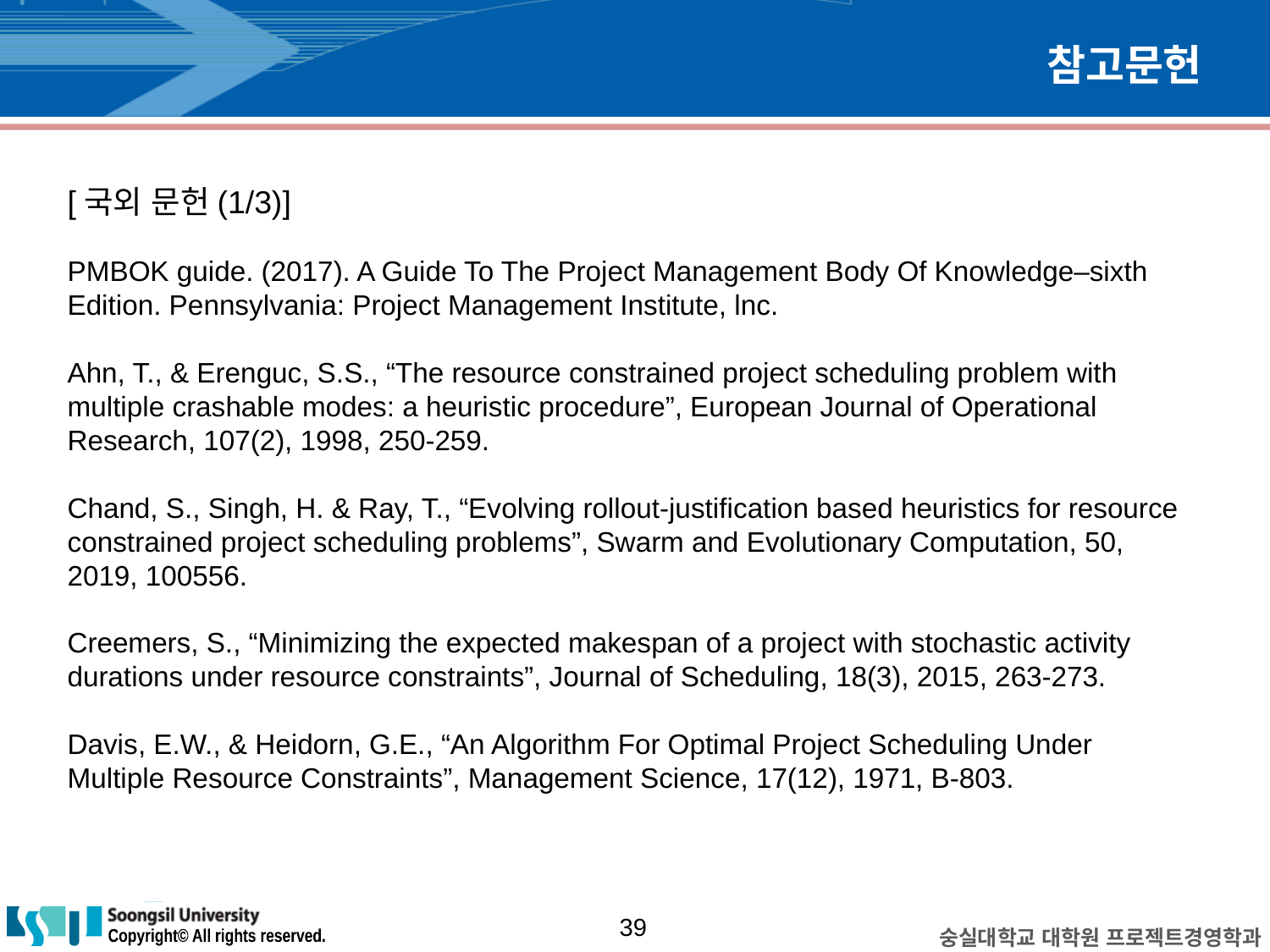

# 참고문헌
[국외 문헌(1/3)]

PMBOK guide. (2017). A Guide To The Project Management Body Of Knowledge–sixth Edition. Pennsylvania: Project Management Institute, lnc.

Ahn, T., & Erenguc, S.S., “The resource constrained project scheduling problem with multiple crashable modes: a heuristic procedure”, European Journal of Operational Research, 107(2), 1998, 250-259.

Chand, S., Singh, H. & Ray, T., “Evolving rollout-justification based heuristics for resource constrained project scheduling problems”, Swarm and Evolutionary Computation, 50, 2019, 100556.

Creemers, S., “Minimizing the expected makespan of a project with stochastic activity durations under resource constraints”, Journal of Scheduling, 18(3), 2015, 263-273.

Davis, E.W., & Heidorn, G.E., “An Algorithm For Optimal Project Scheduling Under Multiple Resource Constraints”, Management Science, 17(12), 1971, B-803.